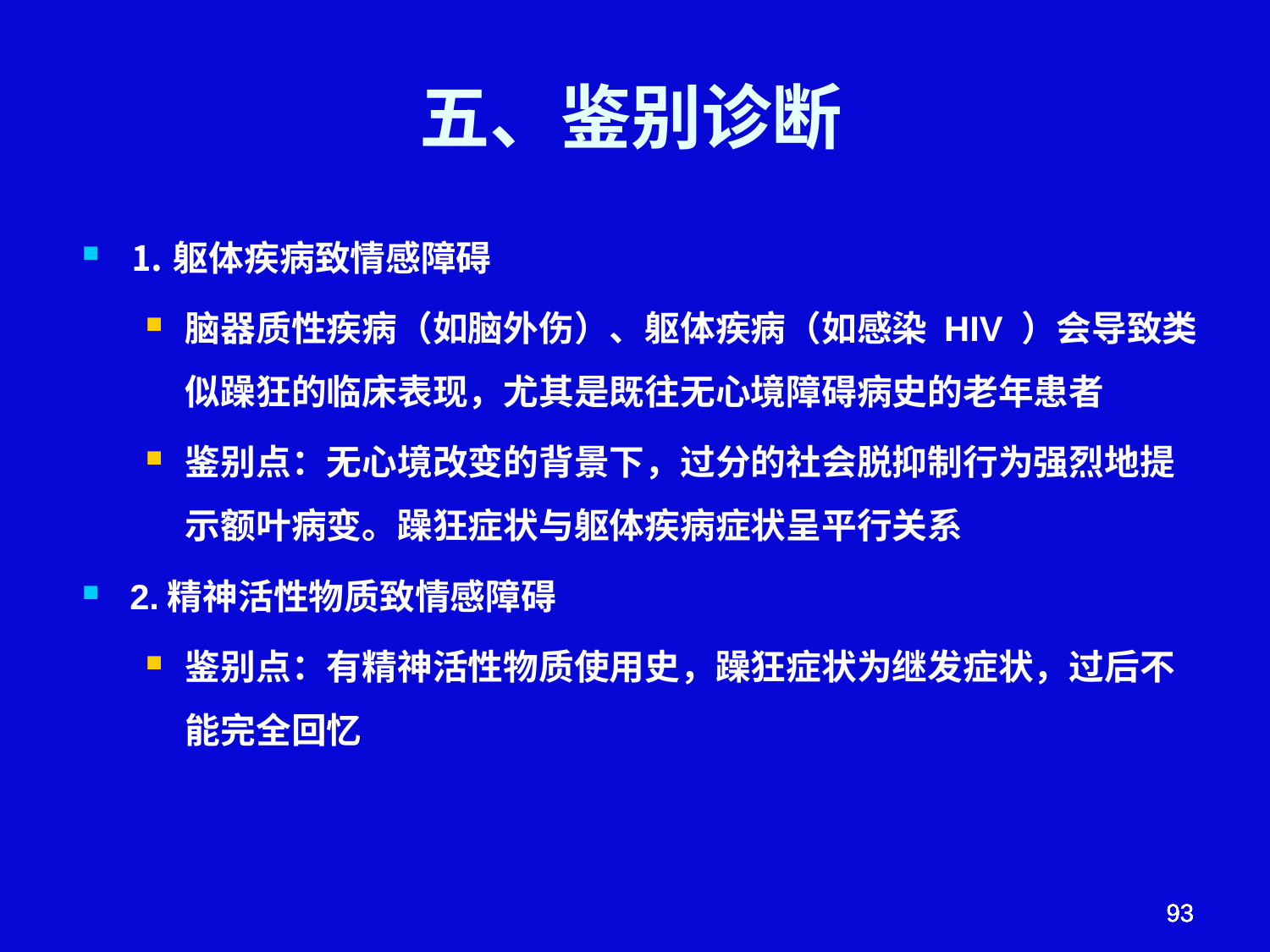

# 五、鉴别诊断
⒈躯体疾病致情感障碍
脑器质性疾病（如脑外伤）、躯体疾病（如感染 HIV ）会导致类似躁狂的临床表现，尤其是既往无心境障碍病史的老年患者
鉴别点：无心境改变的背景下，过分的社会脱抑制行为强烈地提示额叶病变。躁狂症状与躯体疾病症状呈平行关系
2.精神活性物质致情感障碍
鉴别点：有精神活性物质使用史，躁狂症状为继发症状，过后不能完全回忆
93
93
93
93
93
93